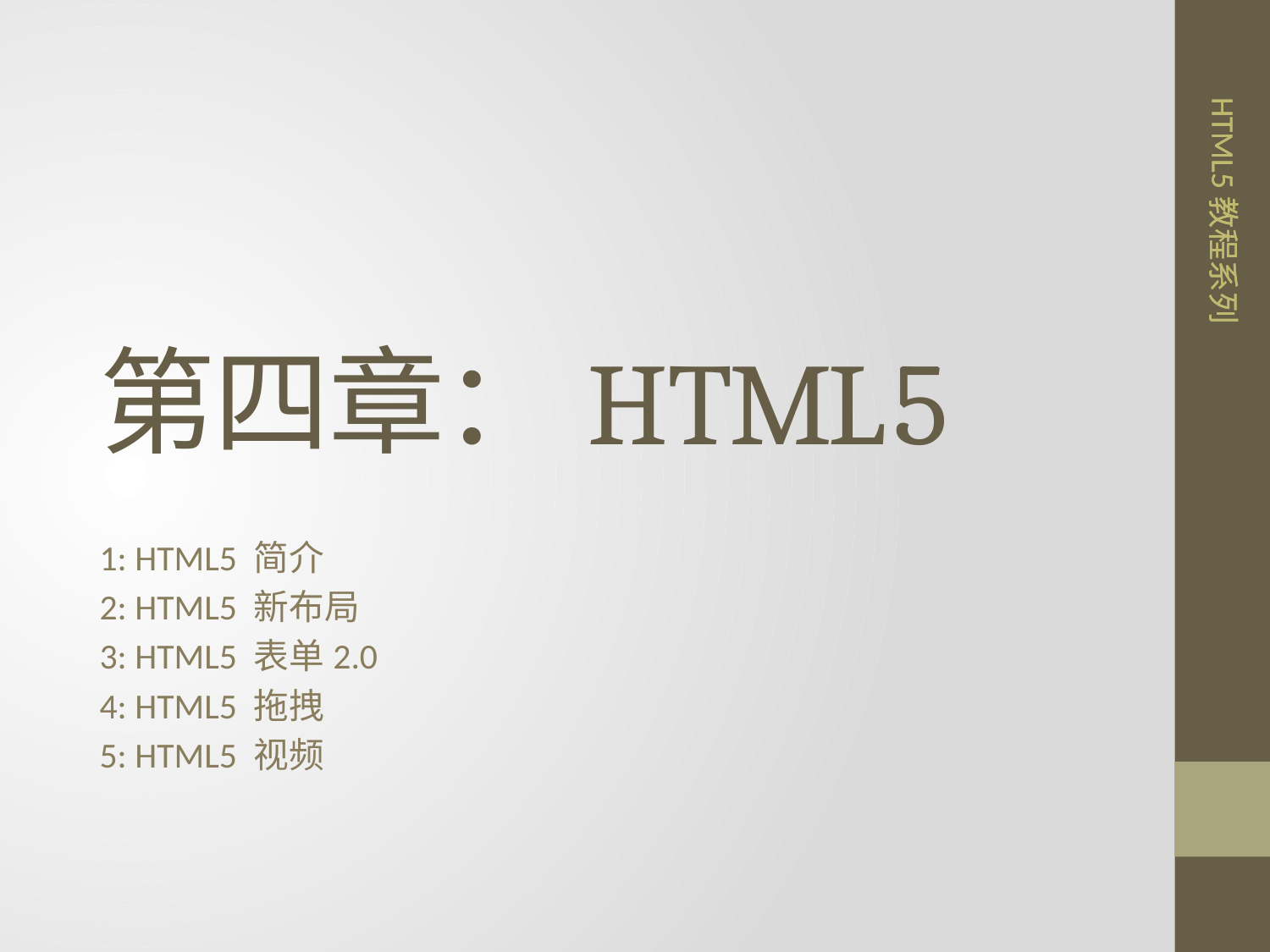

# 第四章：HTML5
1: HTML5 简介
2: HTML5 新布局
3: HTML5 表单2.0
4: HTML5 拖拽
5: HTML5 视频